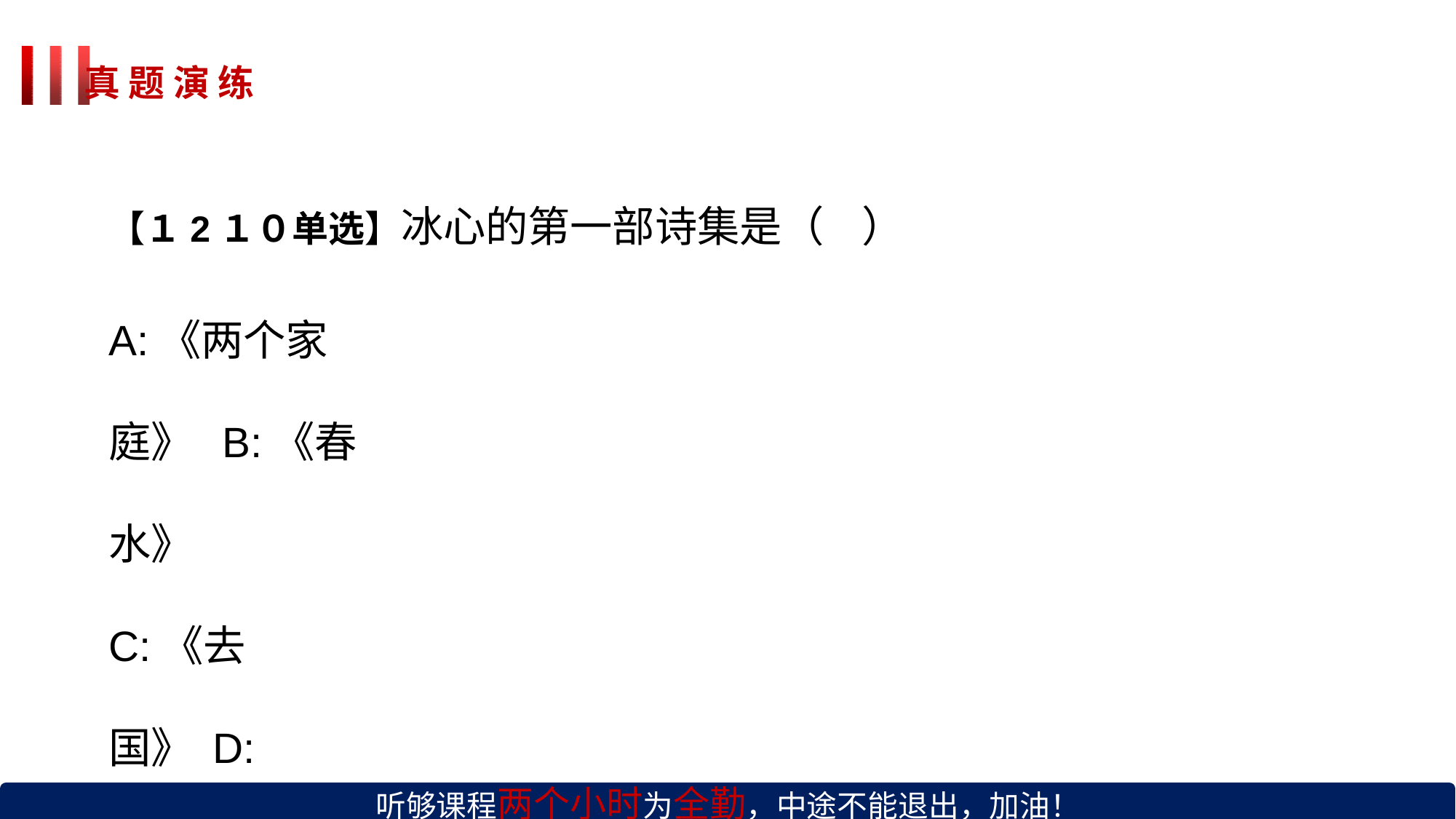

# 真 题 演 练
【１2１０单选】冰心的第一部诗集是（	）
A:《两个家庭》  B:《春水》
C:《去国》 D:《繁星》

听够课程两个小时为全勤，中途不能退出，加油！